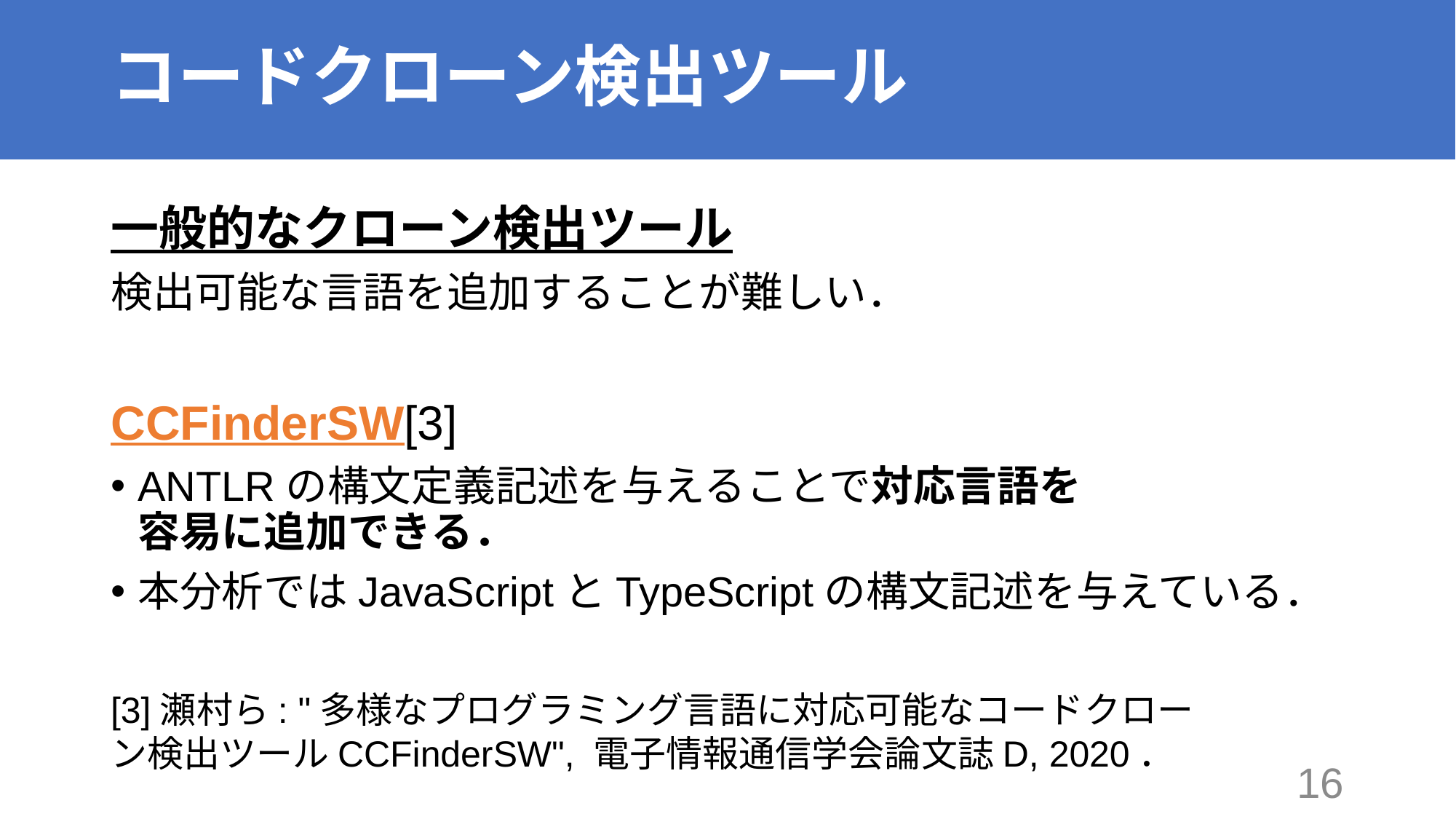

# コードクローン検出ツール
一般的なクローン検出ツール
検出可能な言語を追加することが難しい．

CCFinderSW[3]
ANTLRの構文定義記述を与えることで対応言語を
容易に追加できる．
本分析ではJavaScriptとTypeScriptの構文記述を与えている．
[3]瀬村ら: "多様なプログラミング言語に対応可能なコードクローン検出ツールCCFinderSW", 電子情報通信学会論文誌D, 2020．
16